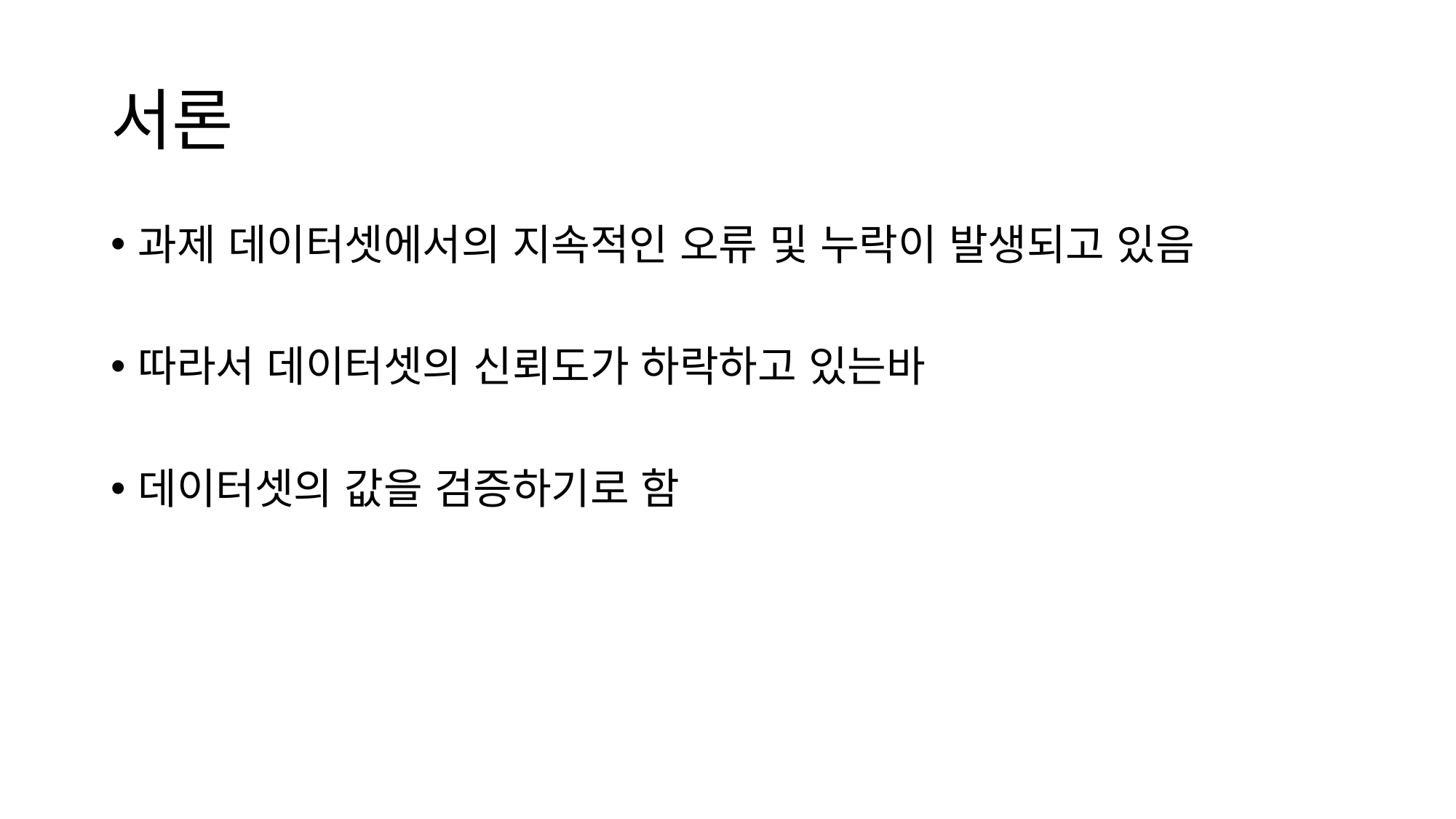

# 서론
과제 데이터셋에서의 지속적인 오류 및 누락이 발생되고 있음

따라서 데이터셋의 신뢰도가 하락하고 있는바

데이터셋의 값을 검증하기로 함